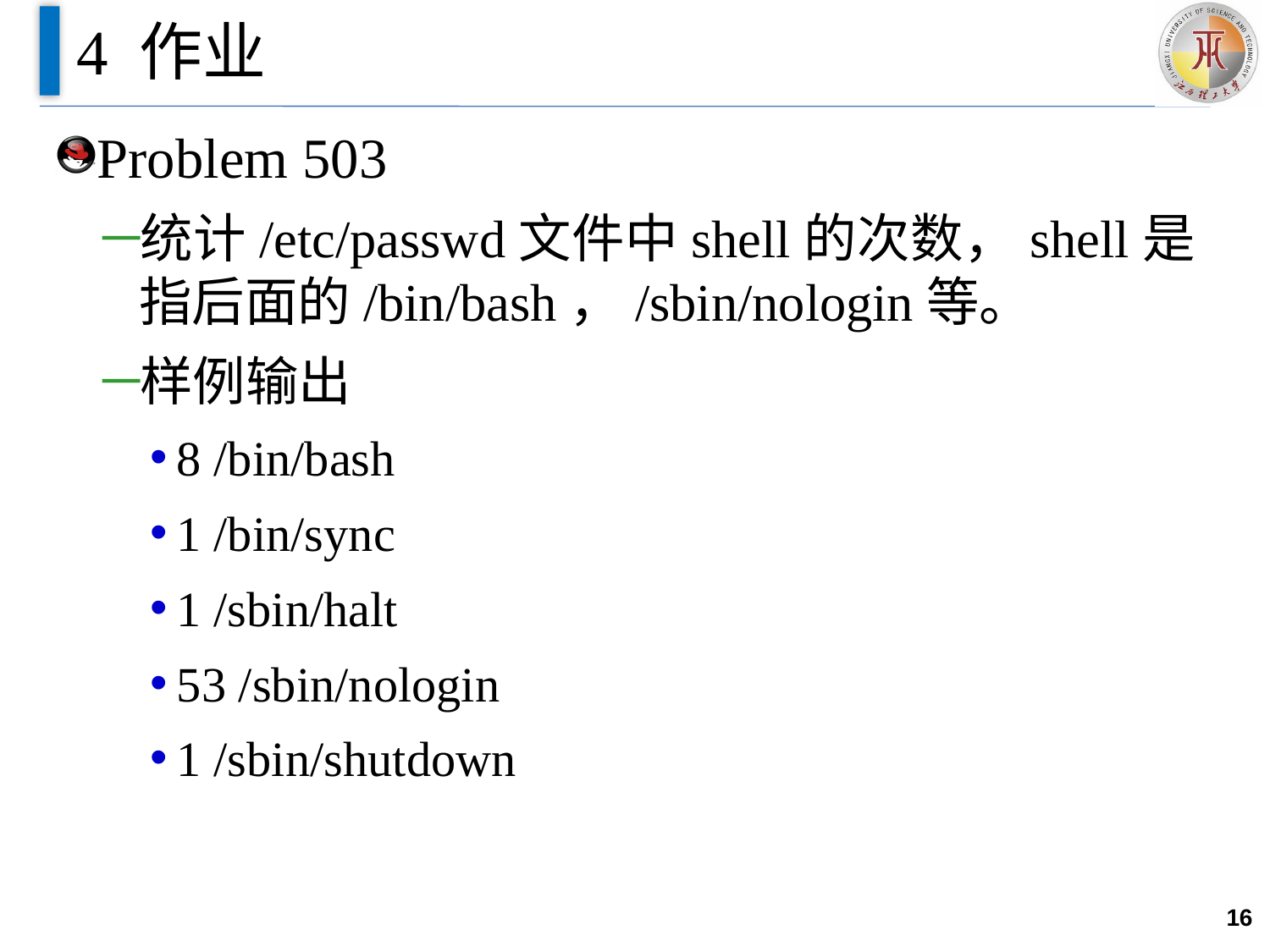

# 4 作业
Problem 503
统计/etc/passwd文件中shell的次数，shell是指后面的/bin/bash，/sbin/nologin等。
样例输出
8 /bin/bash
1 /bin/sync
1 /sbin/halt
53 /sbin/nologin
1 /sbin/shutdown
16